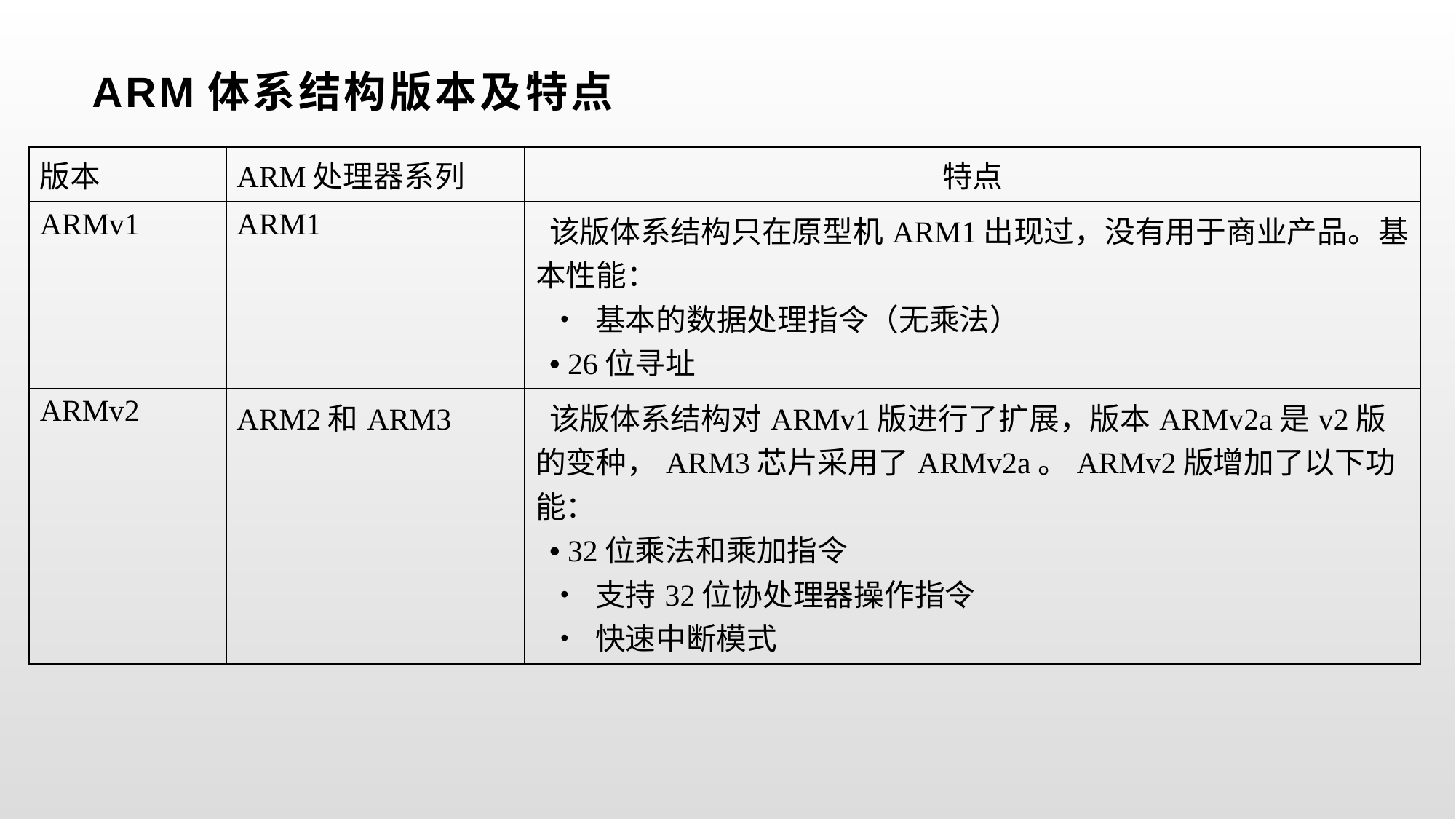

# ARM体系结构版本及特点
| 版本 | ARM处理器系列 | 特点 |
| --- | --- | --- |
| ARMv1 | ARM1 | 该版体系结构只在原型机ARM1出现过，没有用于商业产品。基本性能： • 基本的数据处理指令（无乘法） • 26位寻址 |
| ARMv2 | ARM2和ARM3 | 该版体系结构对ARMv1版进行了扩展，版本ARMv2a是v2版的变种，ARM3芯片采用了ARMv2a。ARMv2版增加了以下功能： • 32位乘法和乘加指令 • 支持32位协处理器操作指令 • 快速中断模式 |